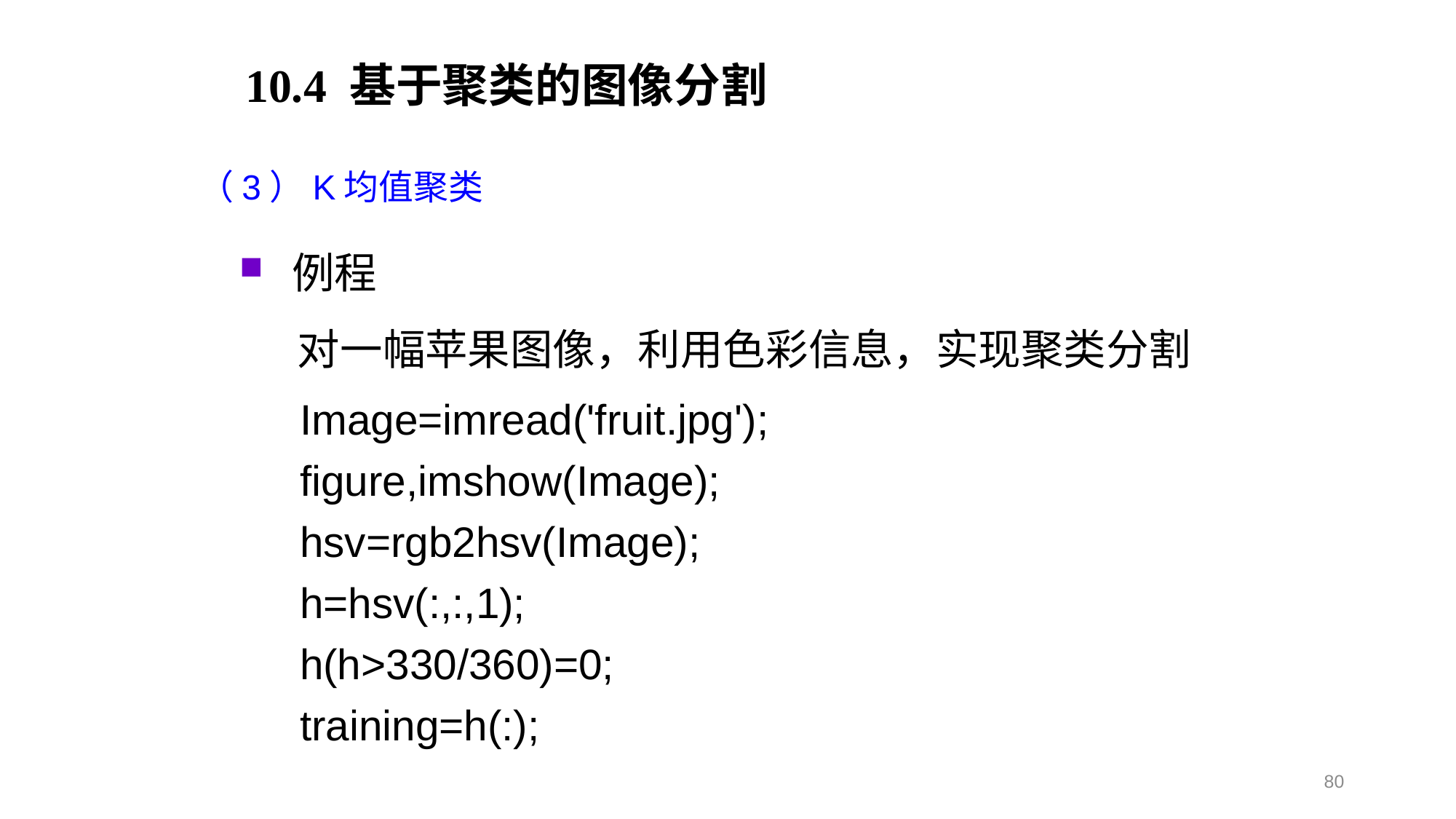

10.4 基于聚类的图像分割
（3）K均值聚类
例程
对一幅苹果图像，利用色彩信息，实现聚类分割
Image=imread('fruit.jpg');
figure,imshow(Image);
hsv=rgb2hsv(Image);
h=hsv(:,:,1);
h(h>330/360)=0;
training=h(:);
80